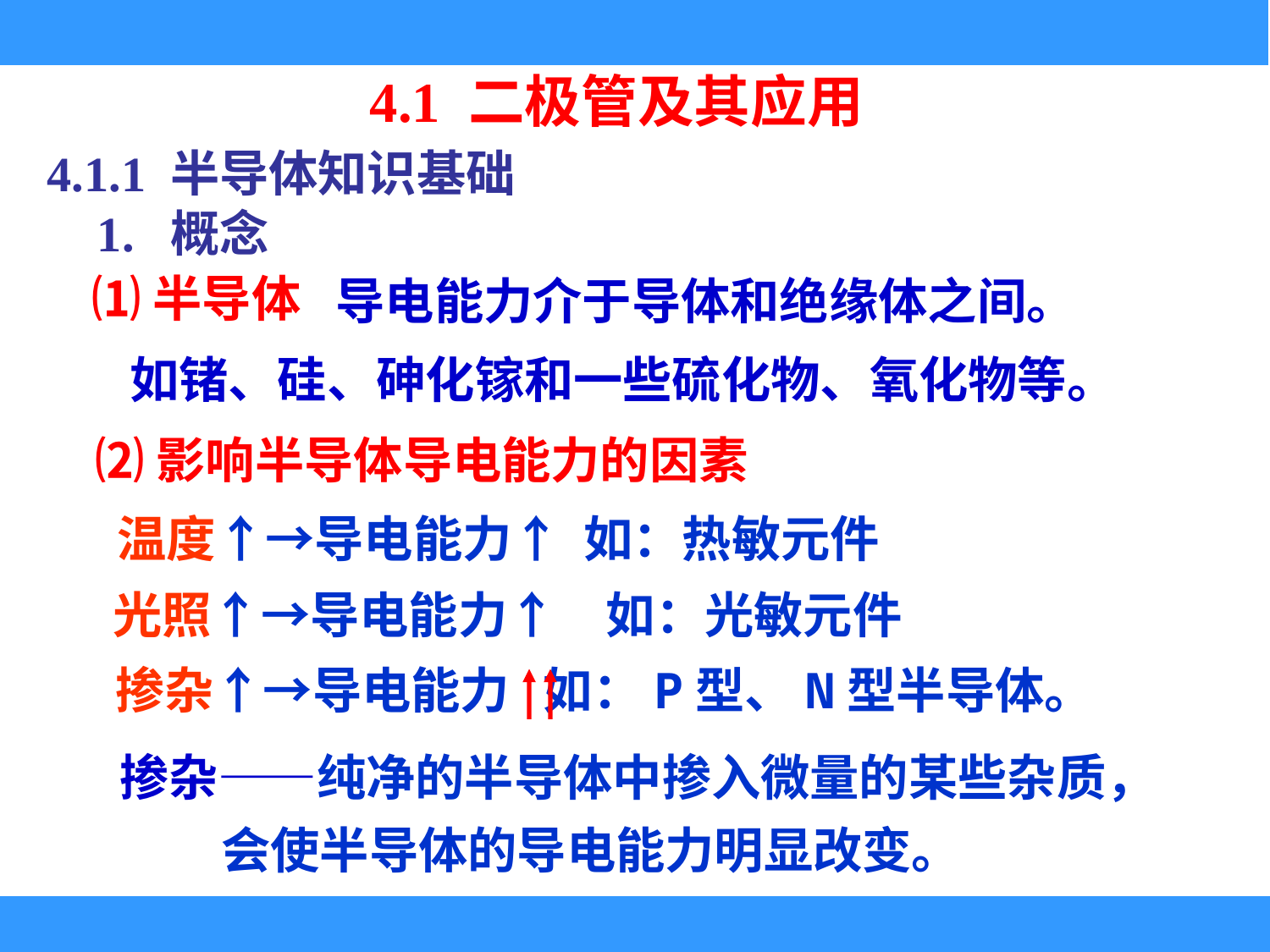

4.1 二极管及其应用
4.1.1 半导体知识基础
1.  概念
⑴半导体
导电能力介于导体和绝缘体之间。
如锗、硅、砷化镓和一些硫化物、氧化物等。
⑵影响半导体导电能力的因素
温度↑→导电能力↑  如：热敏元件
光照↑→导电能力↑　如：光敏元件
掺杂↑→导电能力   如：P型、N型半导体。

掺杂——纯净的半导体中掺入微量的某些杂质，
        会使半导体的导电能力明显改变。